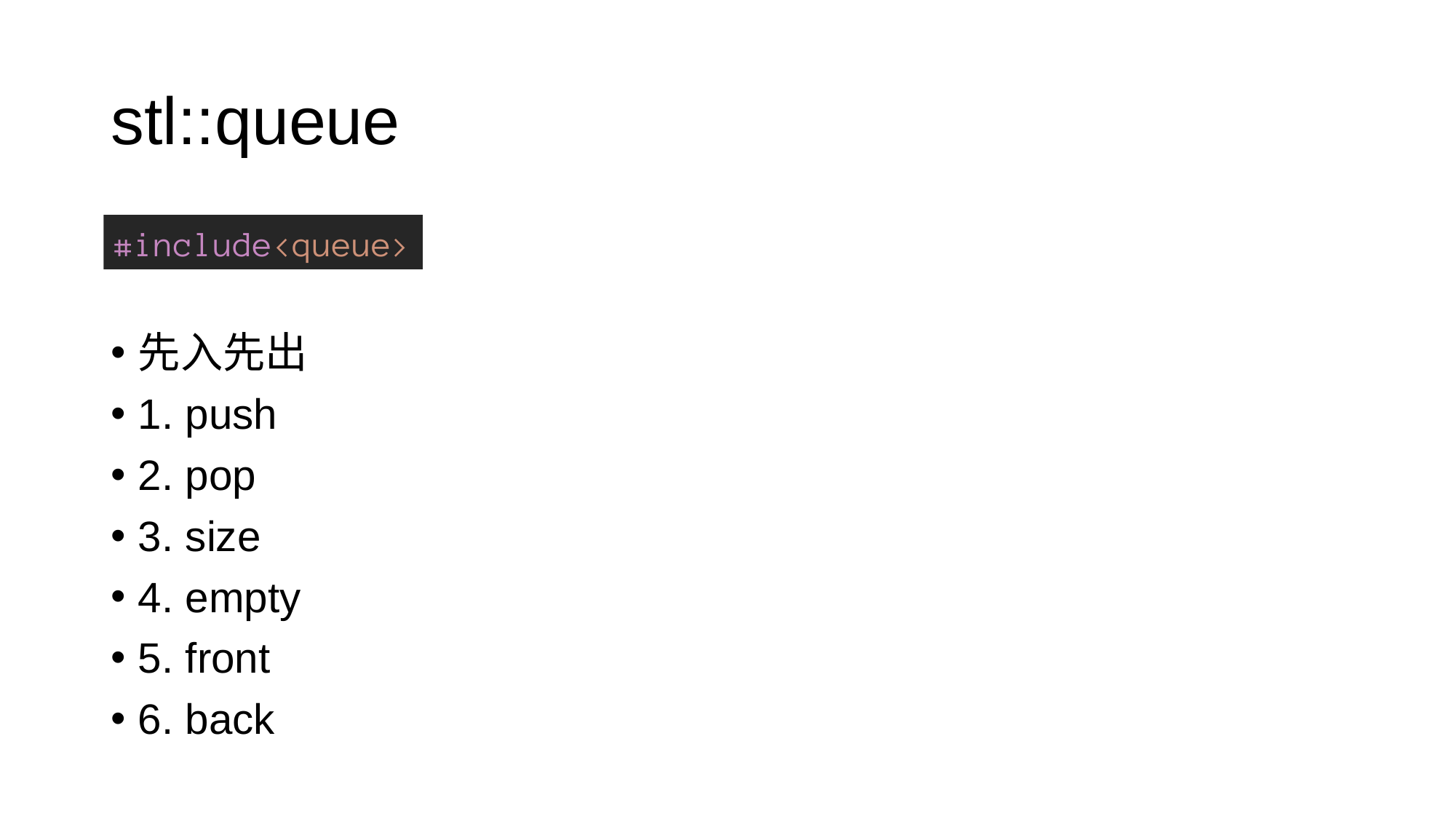

# stl::queue
#include<queue>
先入先出
1. push
2. pop
3. size
4. empty
5. front
6. back